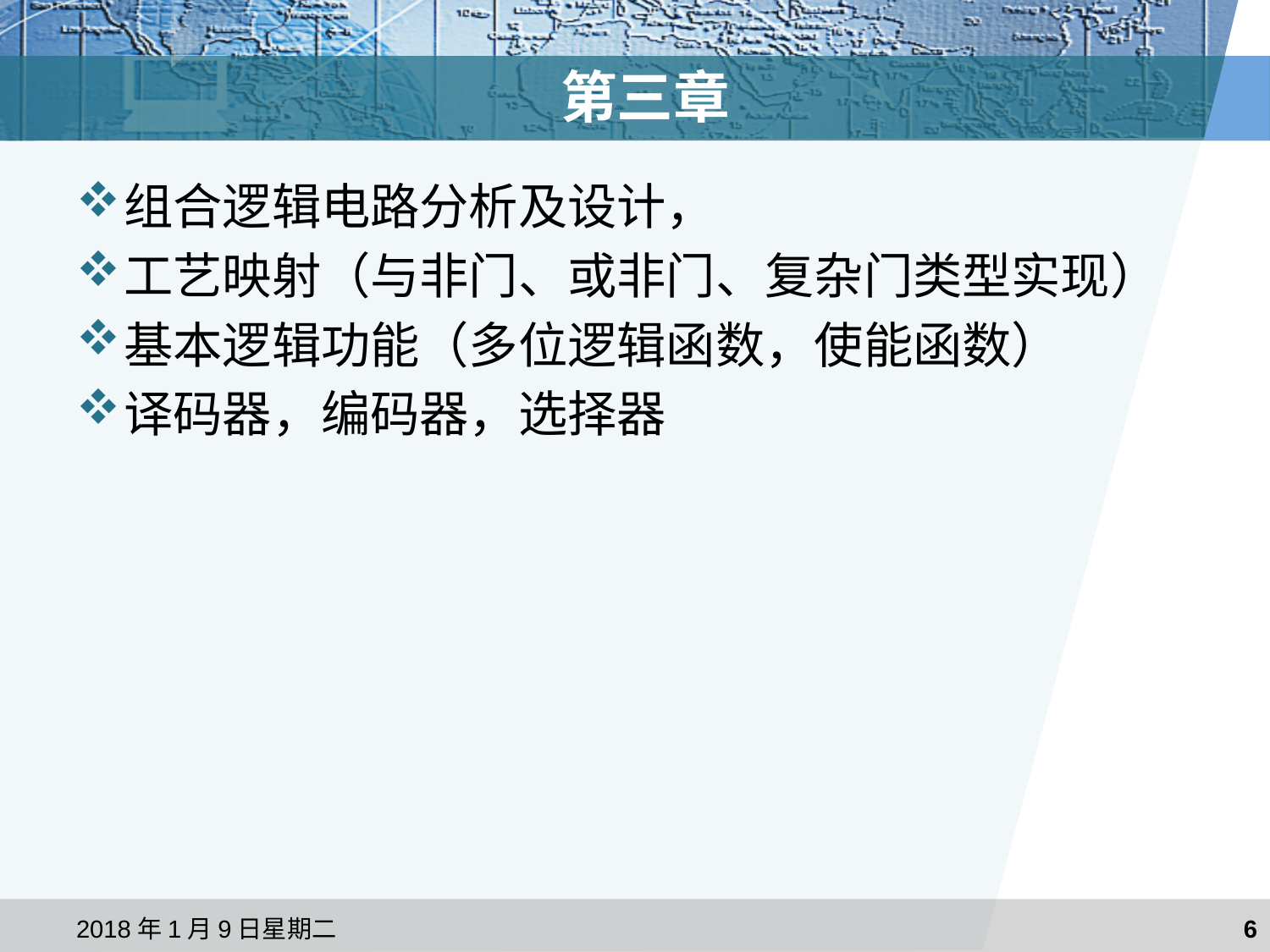

# 第三章
组合逻辑电路分析及设计，
工艺映射（与非门、或非门、复杂门类型实现）
基本逻辑功能（多位逻辑函数，使能函数）
译码器，编码器，选择器
2018年1月9日星期二
6